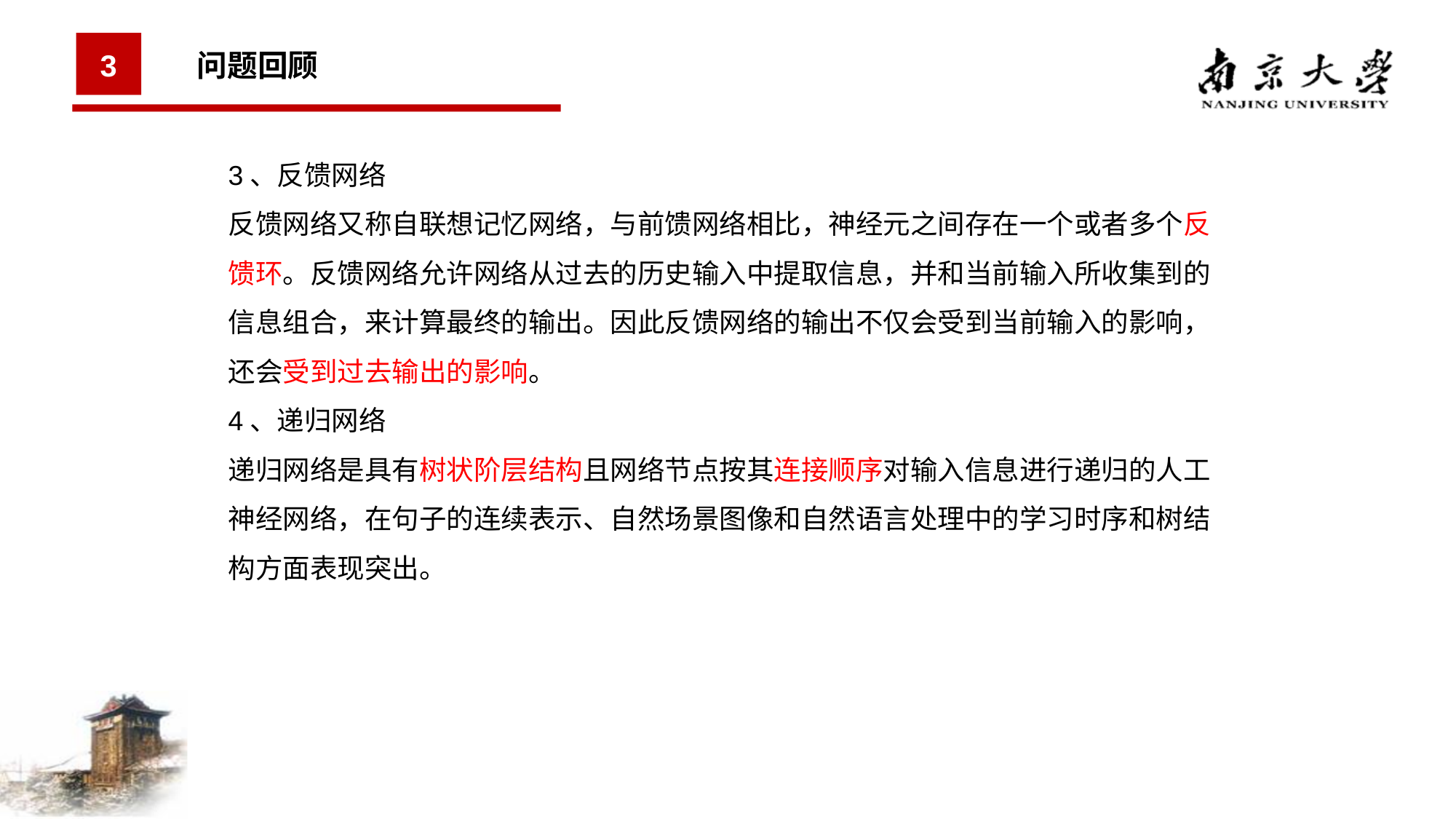

3
问题回顾
3、反馈网络
反馈网络又称自联想记忆网络，与前馈网络相比，神经元之间存在一个或者多个反馈环。反馈网络允许网络从过去的历史输入中提取信息，并和当前输入所收集到的信息组合，来计算最终的输出。因此反馈网络的输出不仅会受到当前输入的影响，还会受到过去输出的影响。
4、递归网络
递归网络是具有树状阶层结构且网络节点按其连接顺序对输入信息进行递归的人工神经网络，在句子的连续表示、自然场景图像和自然语言处理中的学习时序和树结构方面表现突出。